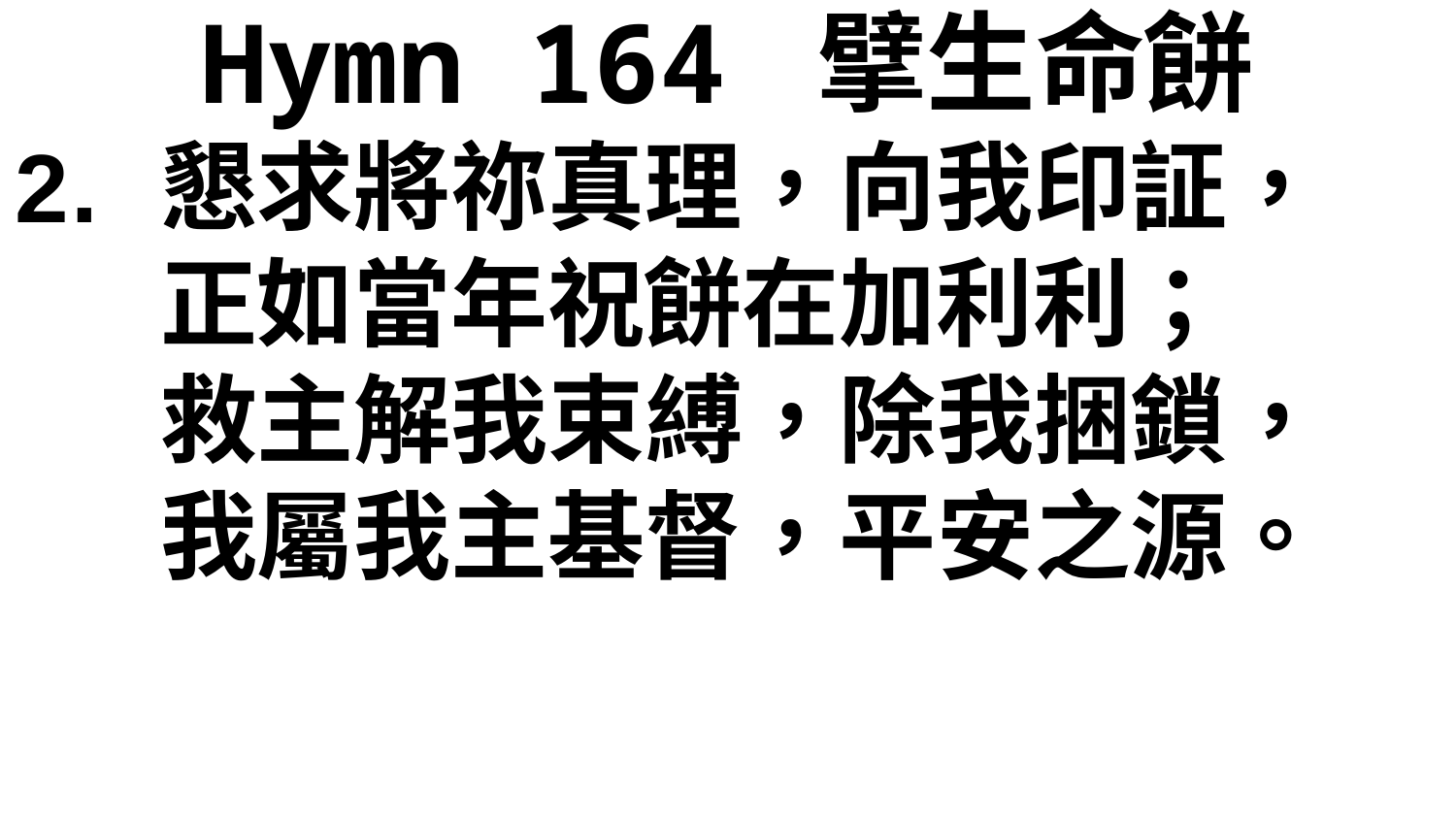

# Hymn 164 擘生命餅
懇求將祢真理，向我印証，
正如當年祝餅在加利利；
救主解我束縛，除我捆鎖，
我屬我主基督，平安之源。